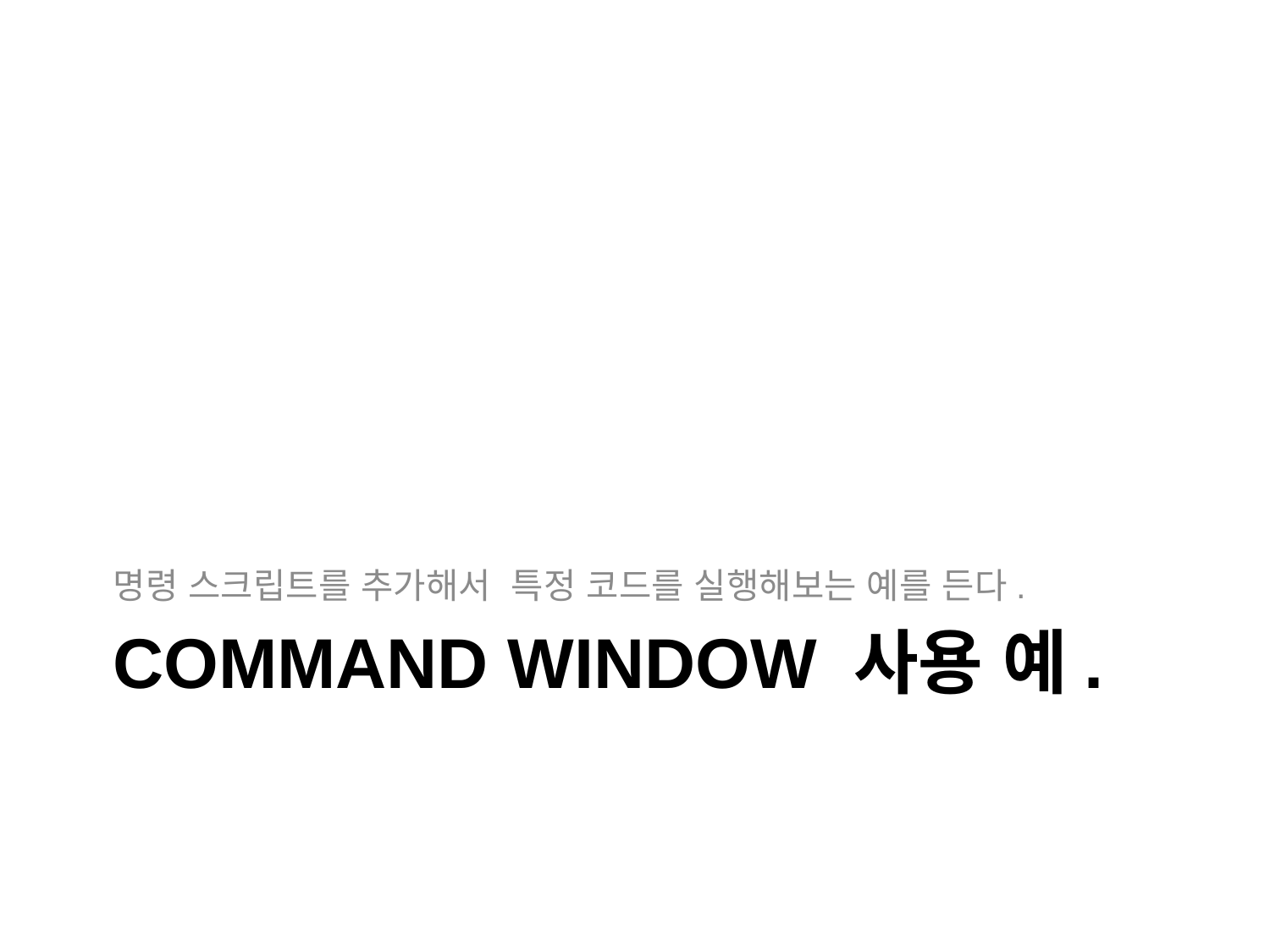

명령 스크립트를 추가해서  특정 코드를 실행해보는 예를 든다.
# Command window 사용 예.